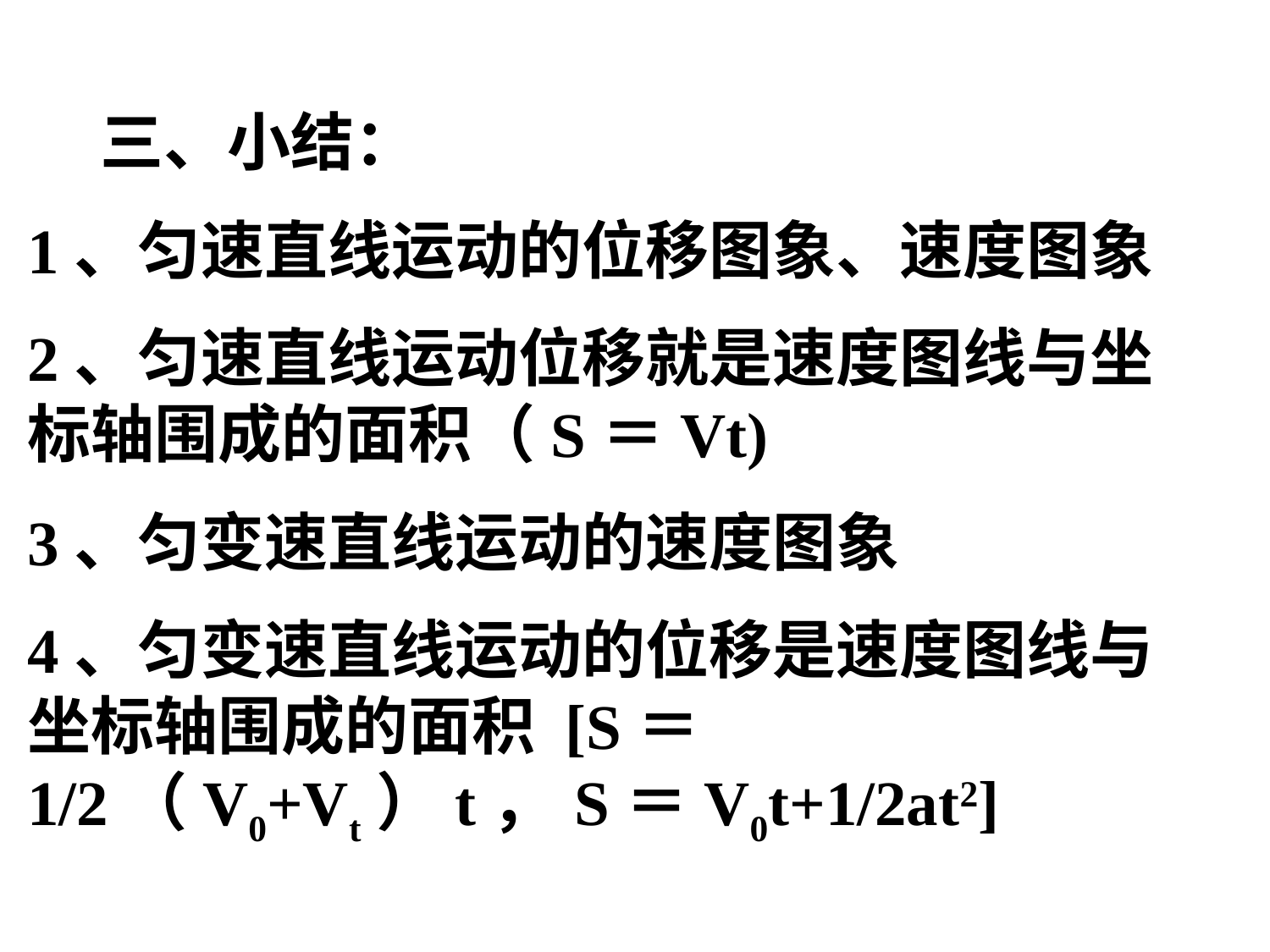

三、小结：
1、匀速直线运动的位移图象、速度图象
2、匀速直线运动位移就是速度图线与坐标轴围成的面积（S＝Vt)
3、匀变速直线运动的速度图象
4、匀变速直线运动的位移是速度图线与坐标轴围成的面积 [S＝1/2（V0+Vt）t， S＝V0t+1/2at2]